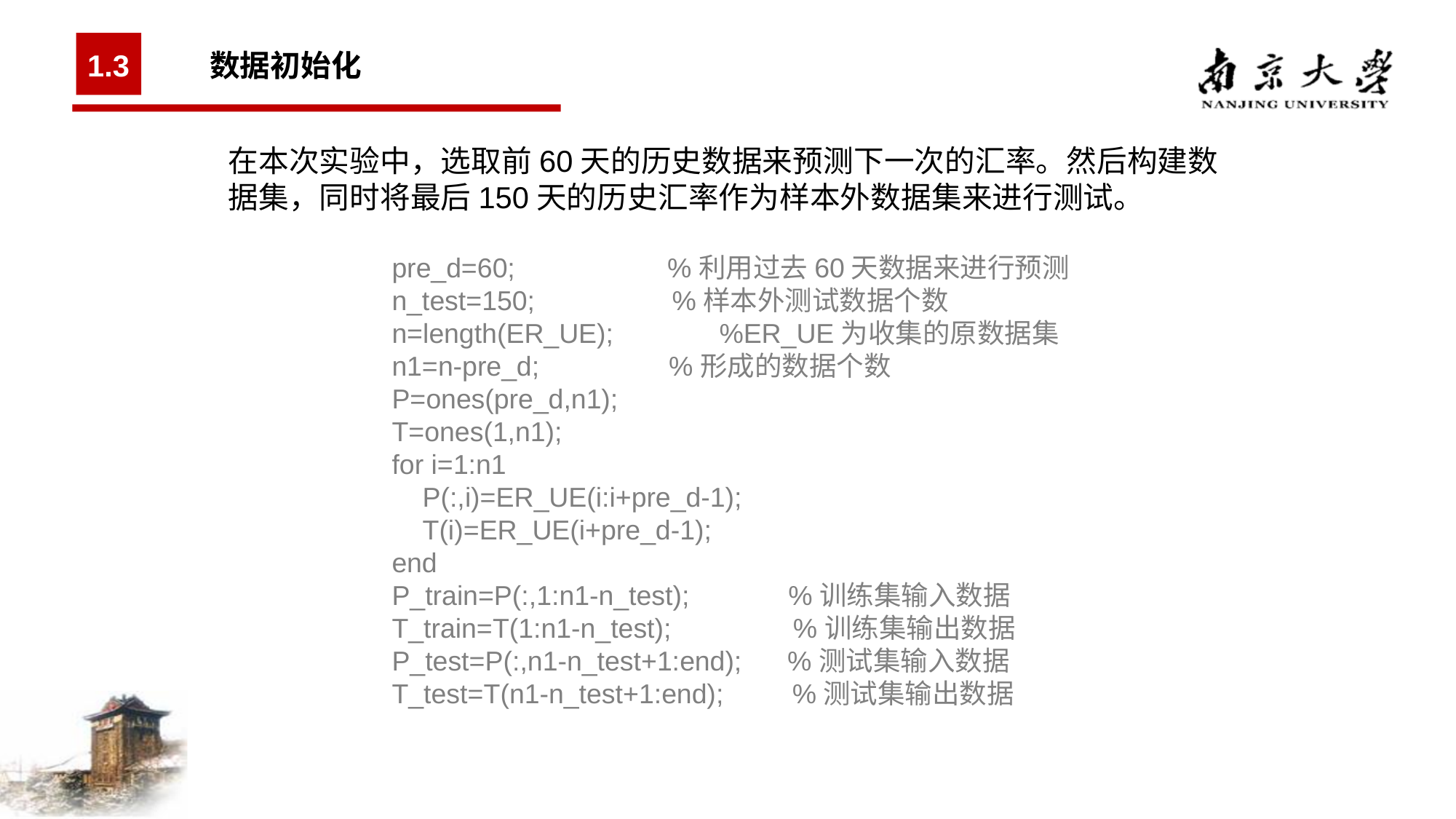

1.3
 数据初始化
在本次实验中，选取前60天的历史数据来预测下一次的汇率。然后构建数据集，同时将最后150天的历史汇率作为样本外数据集来进行测试。

pre_d=60;                    %利用过去60天数据来进行预测
n_test=150;                  %样本外测试数据个数
n=length(ER_UE);	%ER_UE为收集的原数据集
n1=n-pre_d;                 %形成的数据个数
P=ones(pre_d,n1);
T=ones(1,n1);
for i=1:n1
    P(:,i)=ER_UE(i:i+pre_d-1);
    T(i)=ER_UE(i+pre_d-1);
end
P_train=P(:,1:n1-n_test);             %训练集输入数据
T_train=T(1:n1-n_test);                %训练集输出数据
P_test=P(:,n1-n_test+1:end);      %测试集输入数据
T_test=T(n1-n_test+1:end);         %测试集输出数据